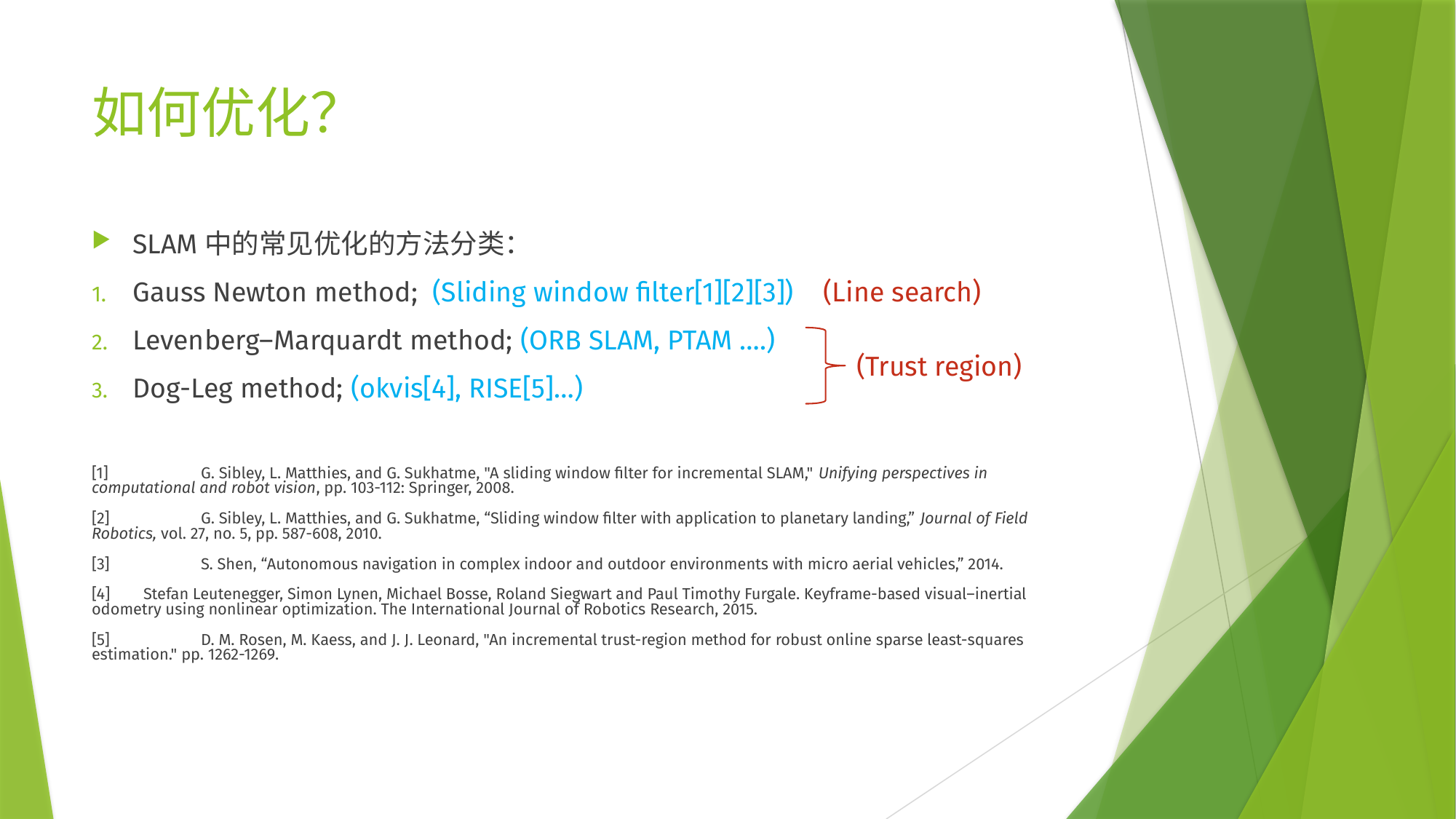

# 如何优化？
SLAM中的常见优化的方法分类：
Gauss Newton method;  (Sliding window filter[1][2][3])    (Line search)
Levenberg–Marquardt method; (ORB SLAM, PTAM ….)
Dog-Leg method; (okvis[4], RISE[5]…)

[1]	G. Sibley, L. Matthies, and G. Sukhatme, "A sliding window filter for incremental SLAM," Unifying perspectives in computational and robot vision, pp. 103-112: Springer, 2008.
[2]	G. Sibley, L. Matthies, and G. Sukhatme, “Sliding window filter with application to planetary landing,” Journal of Field Robotics, vol. 27, no. 5, pp. 587-608, 2010.
[3]	S. Shen, “Autonomous navigation in complex indoor and outdoor environments with micro aerial vehicles,” 2014.
[4]        Stefan Leutenegger, Simon Lynen, Michael Bosse, Roland Siegwart and Paul Timothy Furgale. Keyframe-based visual–inertial odometry using nonlinear optimization. The International Journal of Robotics Research, 2015.
[5]	D. M. Rosen, M. Kaess, and J. J. Leonard, "An incremental trust-region method for robust online sparse least-squares estimation." pp. 1262-1269.

(Trust region)